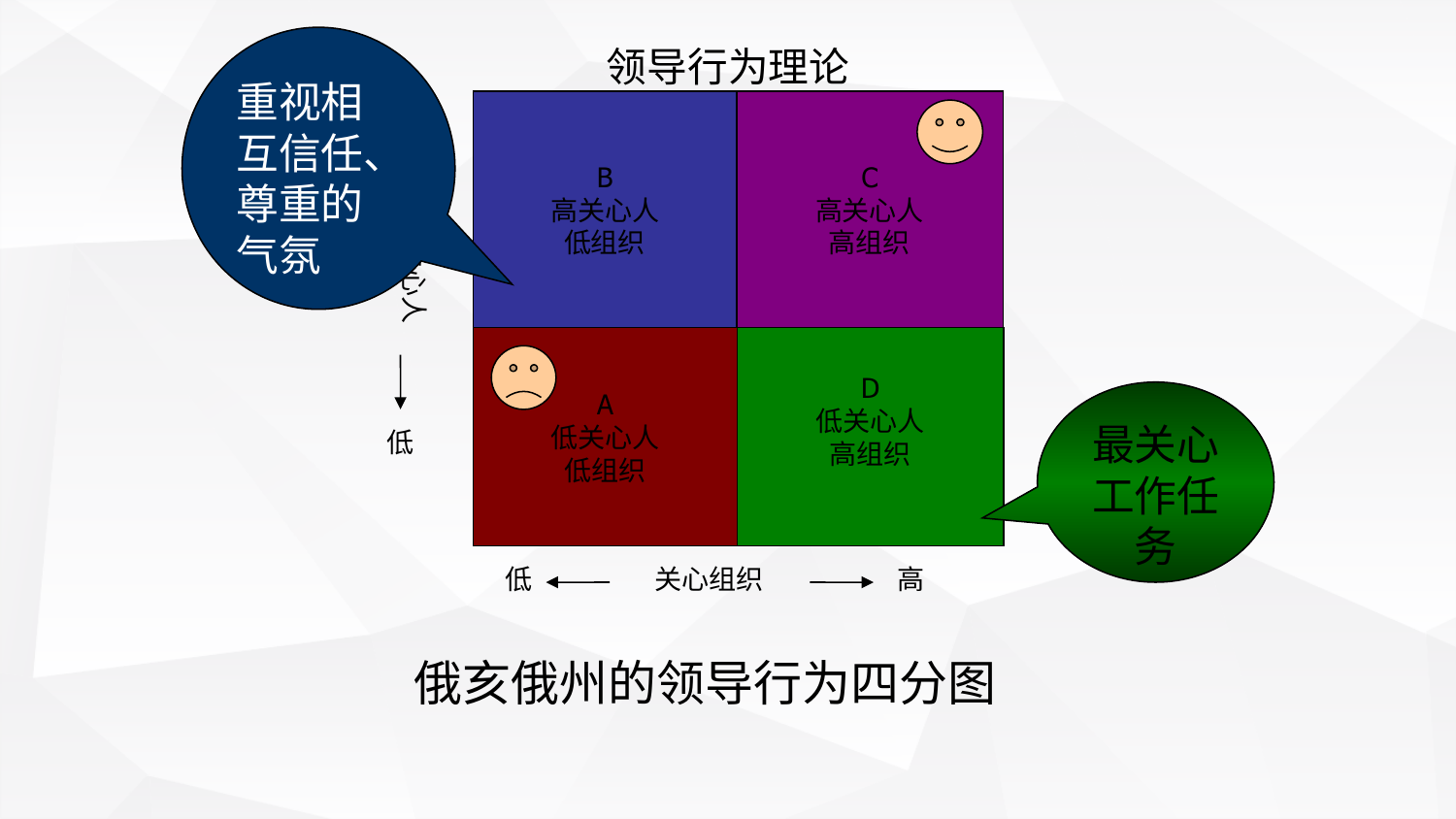

重视相互信任、尊重的气氛
# 领导行为理论
B
高关心人
低组织

C
高关心人
高组织

高

关心人
A
低关心人
低组织
D
低关心人
高组织

最关心工作任务
低
低
 关心组织
高

俄亥俄州的领导行为四分图